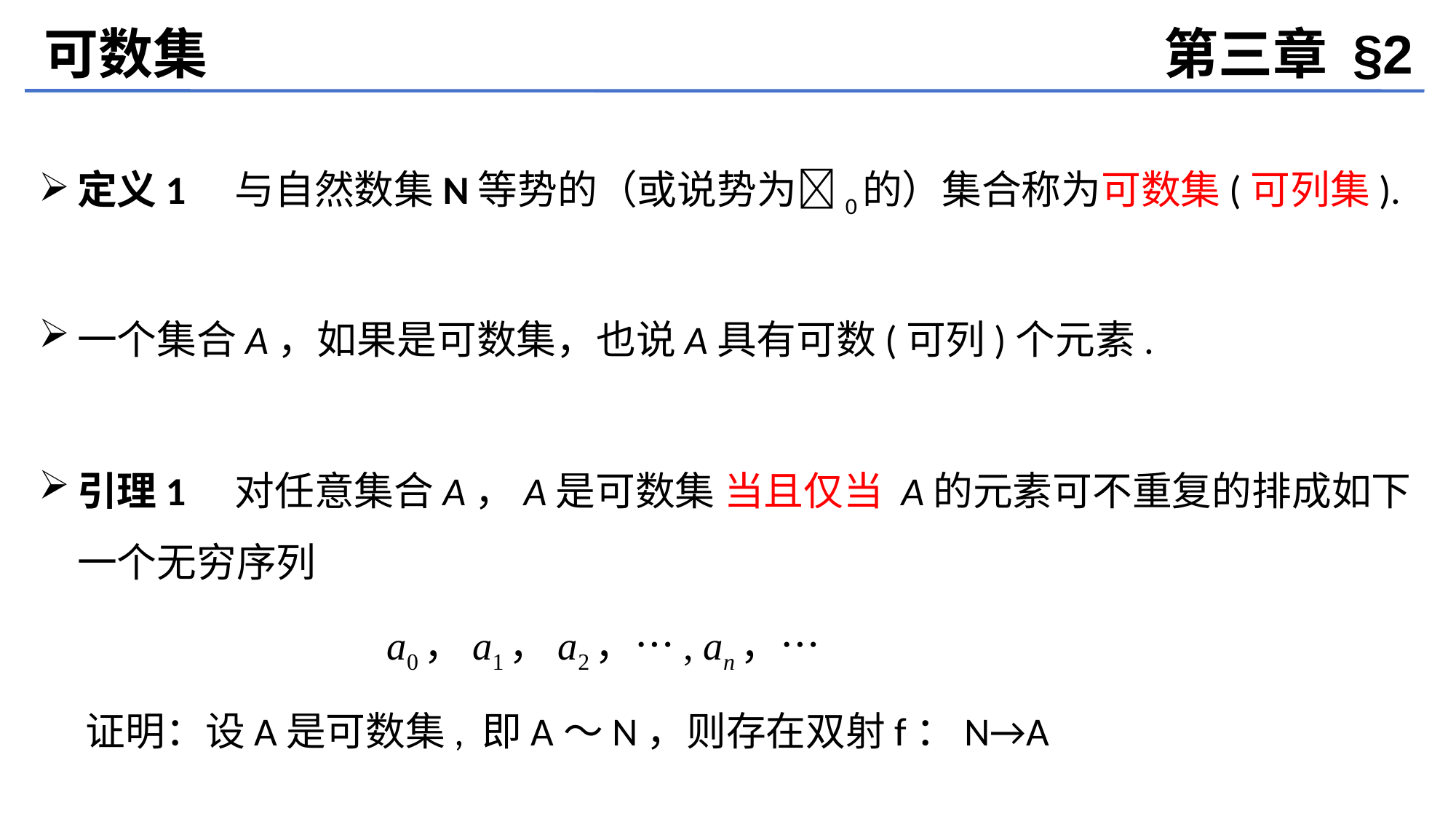

可数集
第三章 §2
定义1　与自然数集N等势的（或说势为ℵ0的）集合称为可数集(可列集).

一个集合A，如果是可数集，也说A具有可数(可列)个元素.

引理1　对任意集合A，A是可数集 当且仅当 A的元素可不重复的排成如下一个无穷序列
                                      a0，a1，a2，…, an，…
    证明：设A是可数集, 即A～N，则存在双射f：N→A